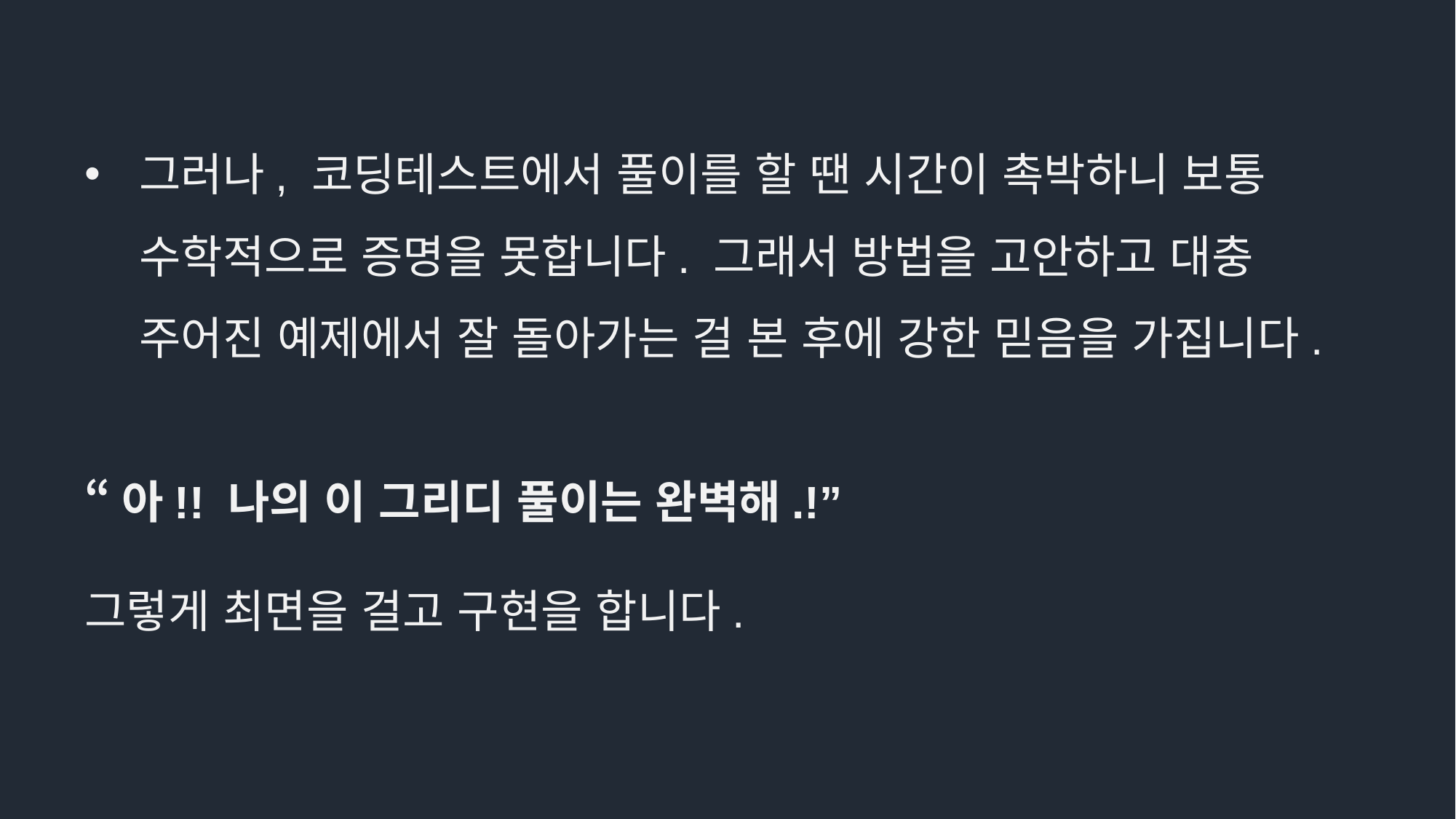

그러나, 코딩테스트에서 풀이를 할 땐 시간이 촉박하니 보통 수학적으로 증명을 못합니다. 그래서 방법을 고안하고 대충 주어진 예제에서 잘 돌아가는 걸 본 후에 강한 믿음을 가집니다.

“아!! 나의 이 그리디 풀이는 완벽해.!”

그렇게 최면을 걸고 구현을 합니다.